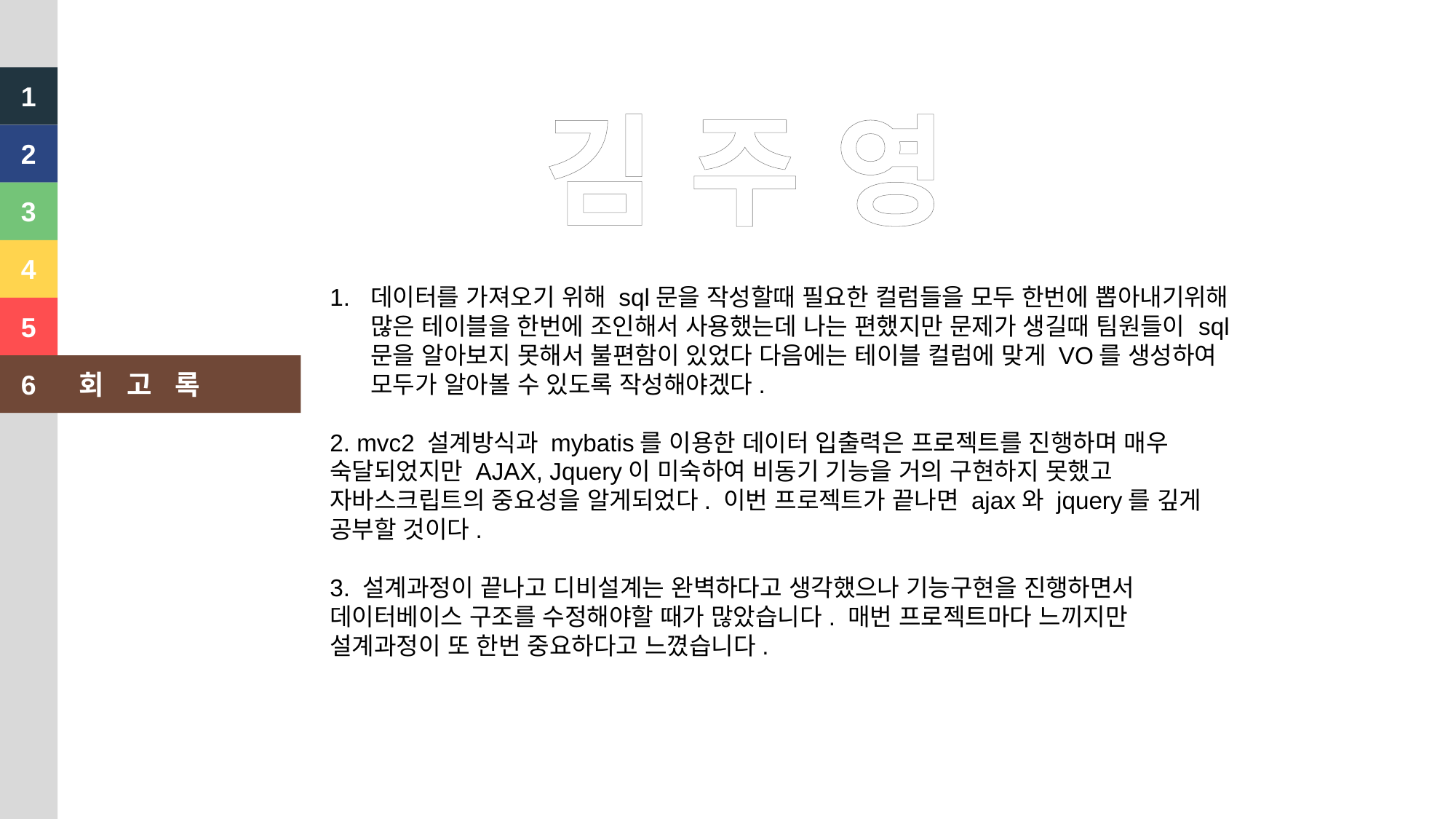

1
김 주 영

2

3

4
데이터를 가져오기 위해 sql문을 작성할때 필요한 컬럼들을 모두 한번에 뽑아내기위해 많은 테이블을 한번에 조인해서 사용했는데 나는 편했지만 문제가 생길때 팀원들이 sql문을 알아보지 못해서 불편함이 있었다 다음에는 테이블 컬럼에 맞게 VO를 생성하여 모두가 알아볼 수 있도록 작성해야겠다.

2. mvc2 설계방식과 mybatis를 이용한 데이터 입출력은 프로젝트를 진행하며 매우 숙달되었지만 AJAX, Jquery이 미숙하여 비동기 기능을 거의 구현하지 못했고 자바스크립트의 중요성을 알게되었다. 이번 프로젝트가 끝나면 ajax와 jquery를 깊게 공부할 것이다.

3. 설계과정이 끝나고 디비설계는 완벽하다고 생각했으나 기능구현을 진행하면서 데이터베이스 구조를 수정해야할 때가 많았습니다. 매번 프로젝트마다 느끼지만 설계과정이 또 한번 중요하다고 느꼈습니다.

5

6
회   고   록